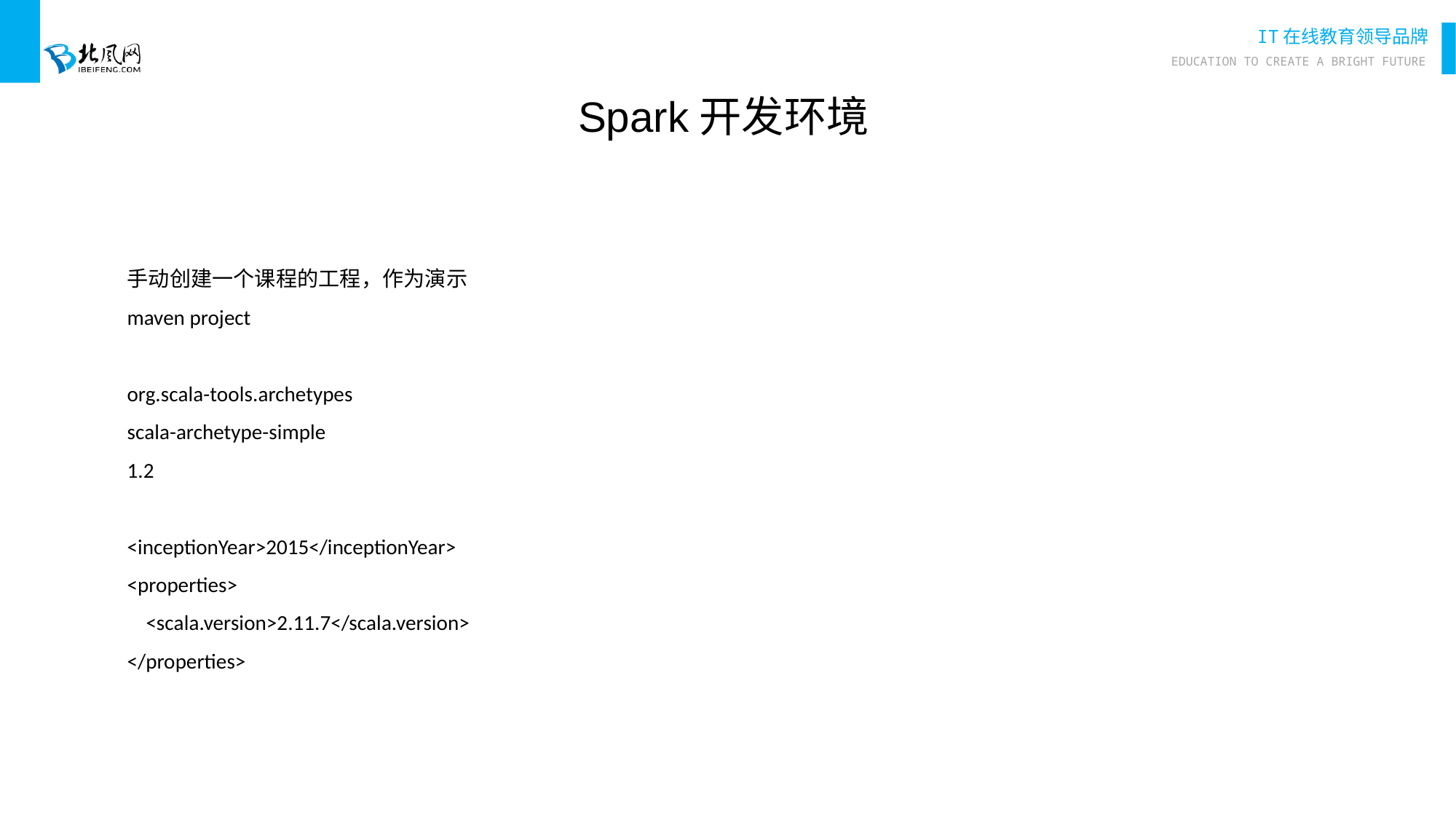

Spark开发环境
手动创建一个课程的工程，作为演示
maven project

org.scala-tools.archetypes
scala-archetype-simple
1.2

<inceptionYear>2015</inceptionYear>
<properties>
    <scala.version>2.11.7</scala.version>
</properties>